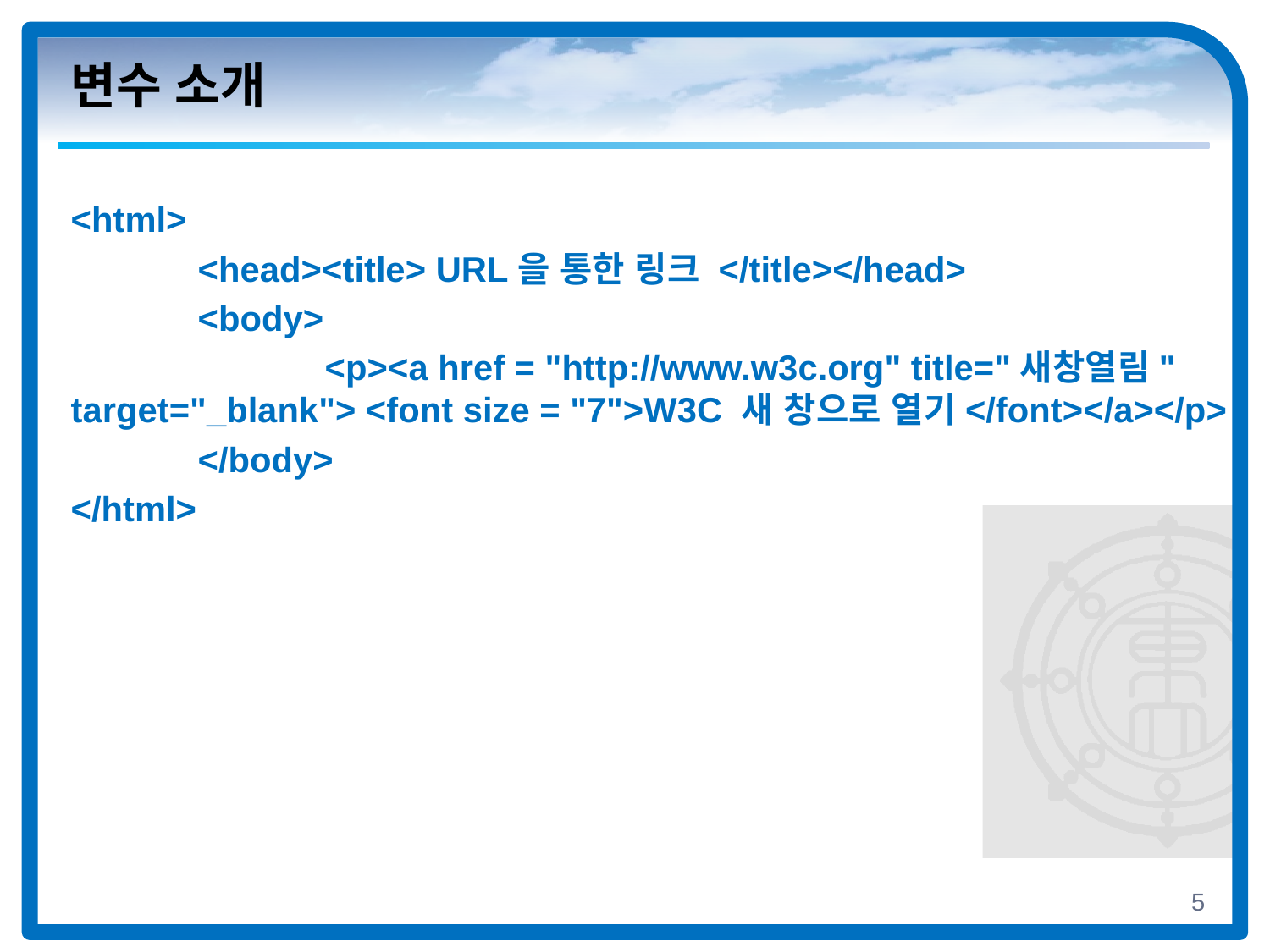

# 변수 소개

<html>
	<head><title> URL을 통한 링크 </title></head>
	<body>
		<p><a href = "http://www.w3c.org" title="새창열림" target="_blank"> <font size = "7">W3C 새 창으로 열기</font></a></p>
	</body>
</html>
5